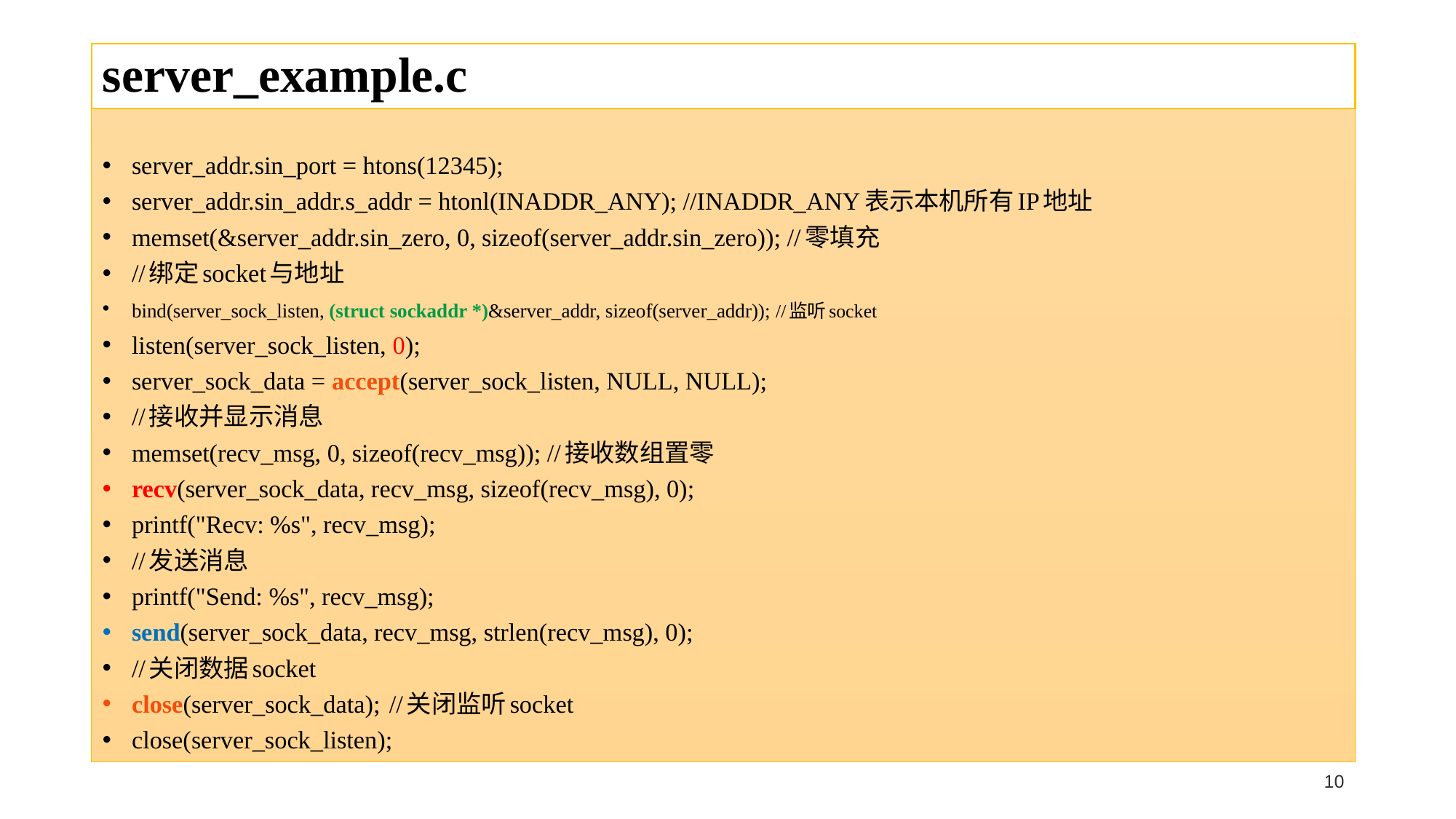

# server_example.c

server_addr.sin_port = htons(12345);
server_addr.sin_addr.s_addr = htonl(INADDR_ANY); //INADDR_ANY表示本机所有IP地址
memset(&server_addr.sin_zero, 0, sizeof(server_addr.sin_zero)); //零填充
//绑定socket与地址
bind(server_sock_listen, (struct sockaddr *)&server_addr, sizeof(server_addr));	//监听socket
listen(server_sock_listen, 0);
server_sock_data = accept(server_sock_listen, NULL, NULL);
//接收并显示消息
memset(recv_msg, 0, sizeof(recv_msg)); //接收数组置零
recv(server_sock_data, recv_msg, sizeof(recv_msg), 0);
printf("Recv: %s", recv_msg);
//发送消息
printf("Send: %s", recv_msg);
send(server_sock_data, recv_msg, strlen(recv_msg), 0);
//关闭数据socket
close(server_sock_data);	//关闭监听socket
close(server_sock_listen);
10